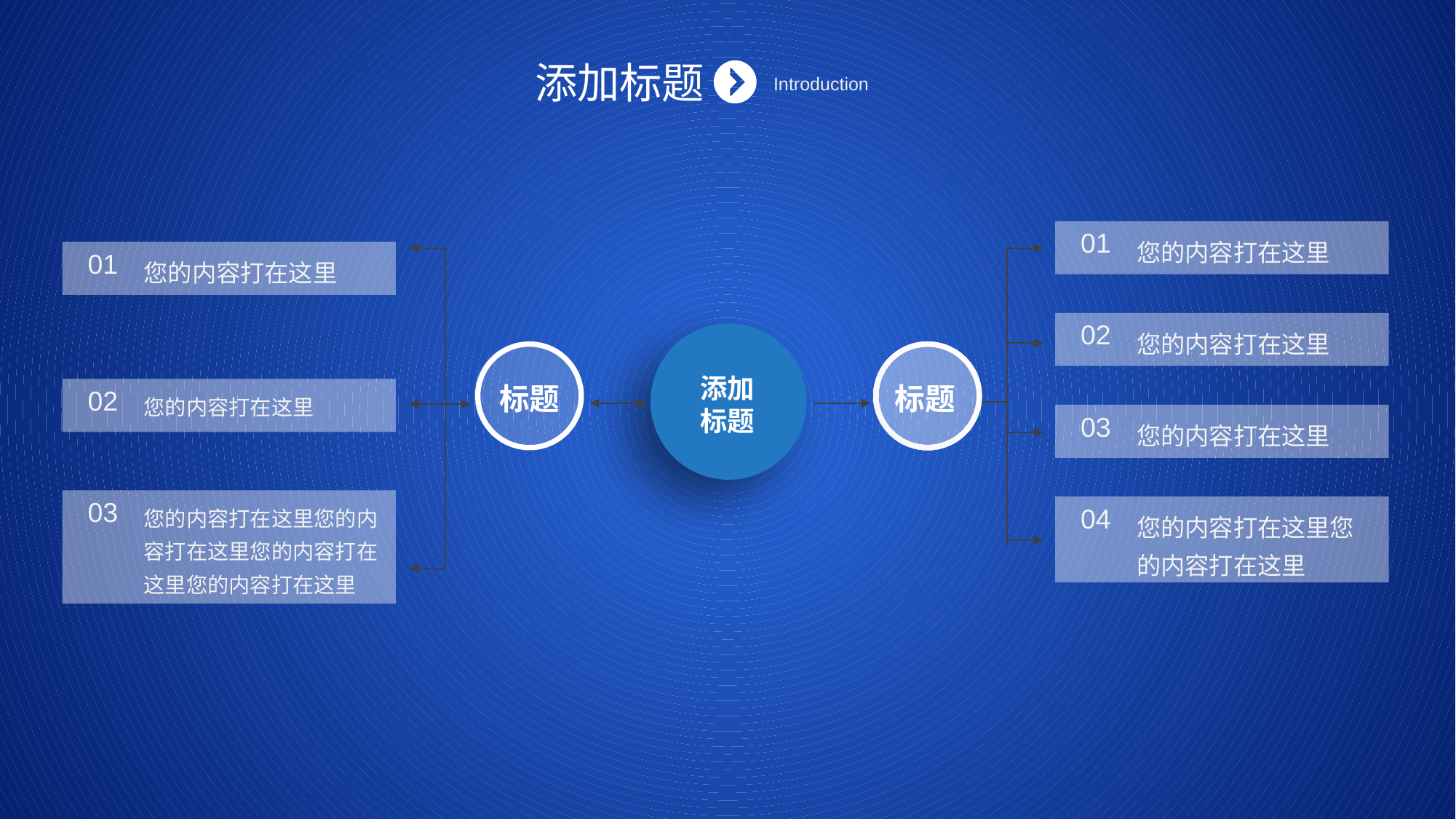

添加标题

Introduction
01

您的内容打在这里
01

您的内容打在这里
02

您的内容打在这里

添加
标题

标题

标题
02

您的内容打在这里
03

您的内容打在这里
03

您的内容打在这里您的内容打在这里您的内容打在这里您的内容打在这里
04

您的内容打在这里您的内容打在这里